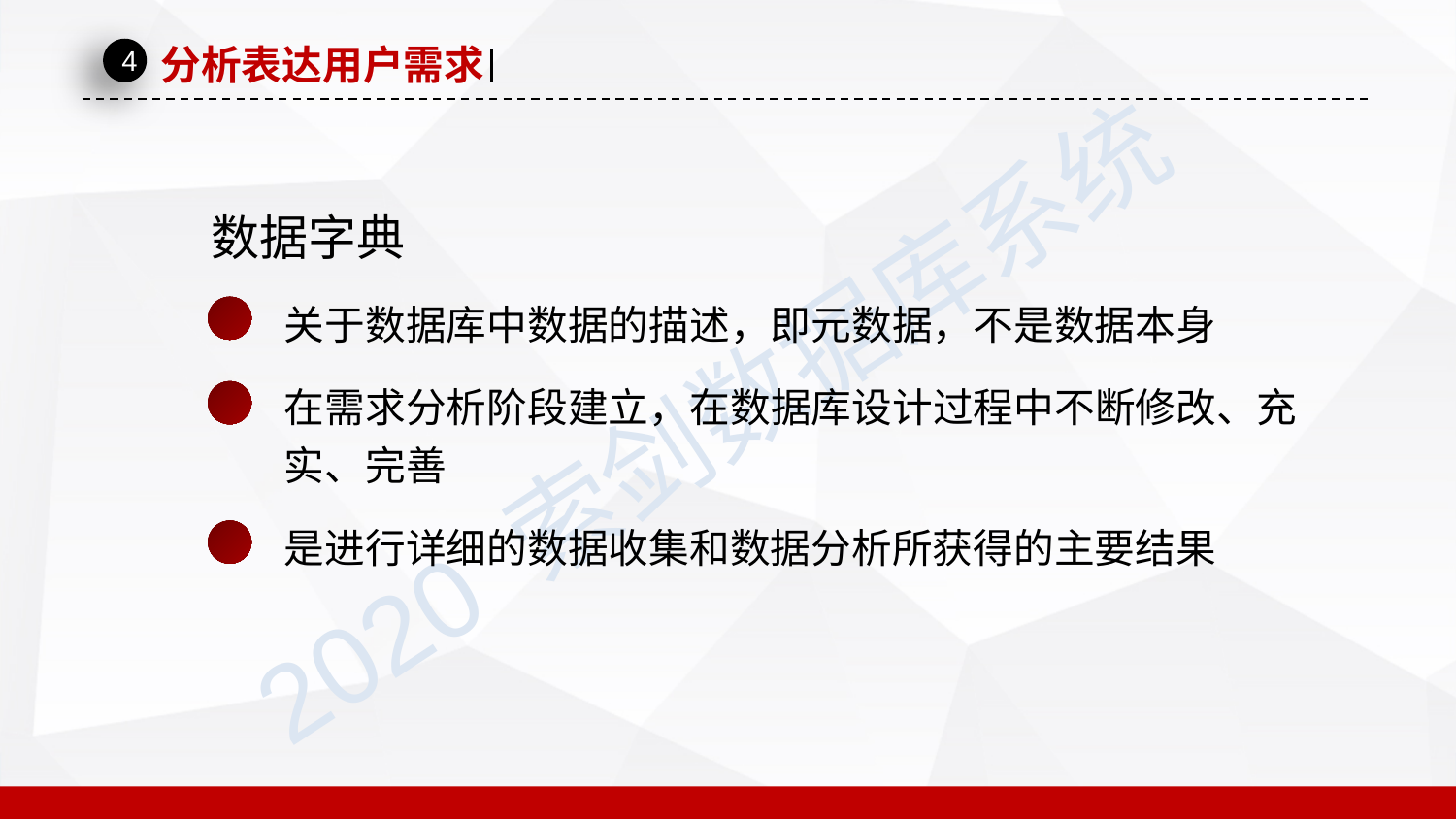

分析表达用户需求
4

数据字典
关于数据库中数据的描述，即元数据，不是数据本身
在需求分析阶段建立，在数据库设计过程中不断修改、充实、完善
是进行详细的数据收集和数据分析所获得的主要结果